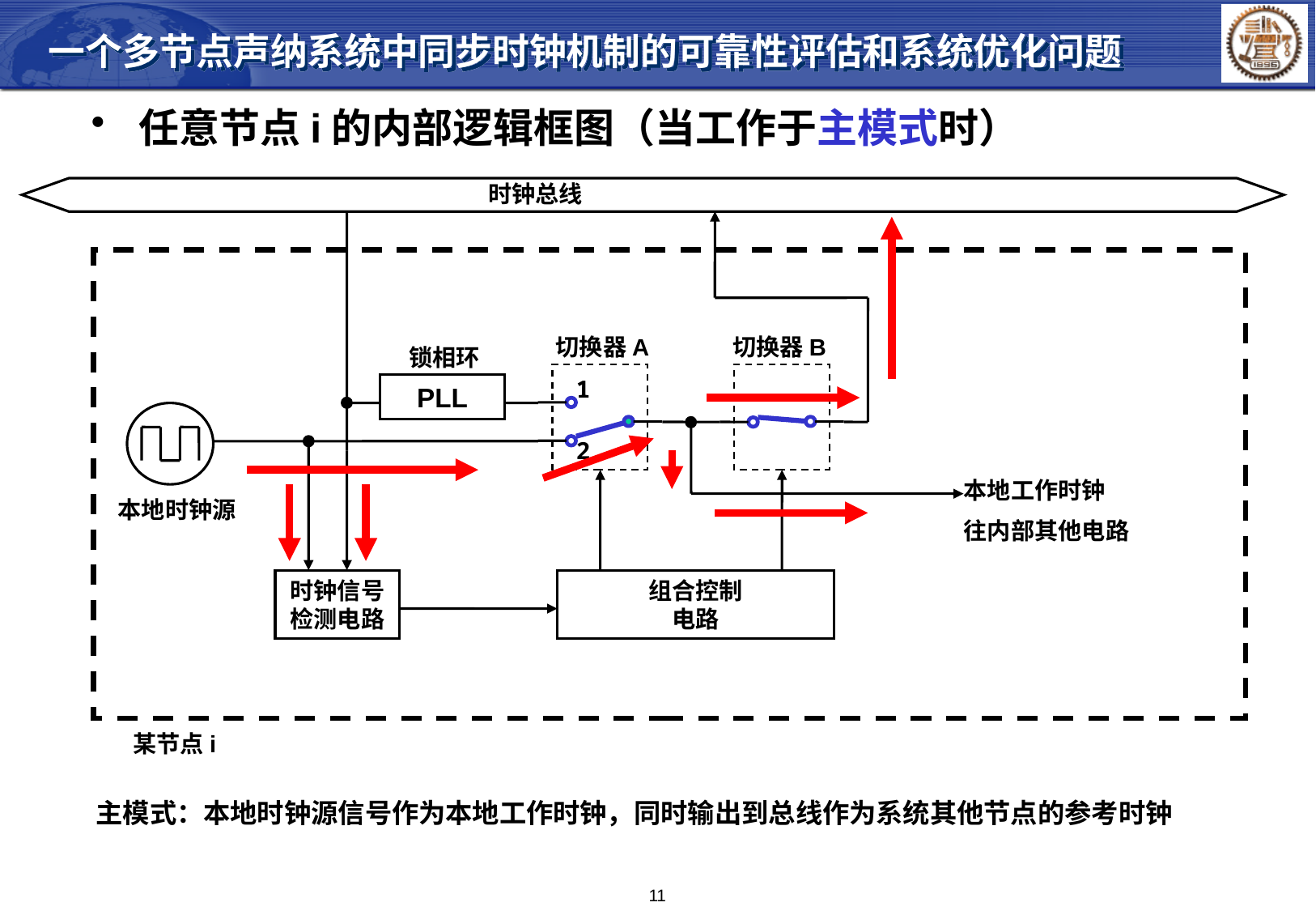

一个多节点声纳系统中同步时钟机制的可靠性评估和系统优化问题
 任意节点i的内部逻辑框图（当工作于主模式时）
时钟总线

切换器A
切换器B
锁相环

1
PLL

2

本地工作时钟
往内部其他电路
本地时钟源

时钟信号
检测电路
组合控制
电路

某节点i
主模式：本地时钟源信号作为本地工作时钟，同时输出到总线作为系统其他节点的参考时钟
11